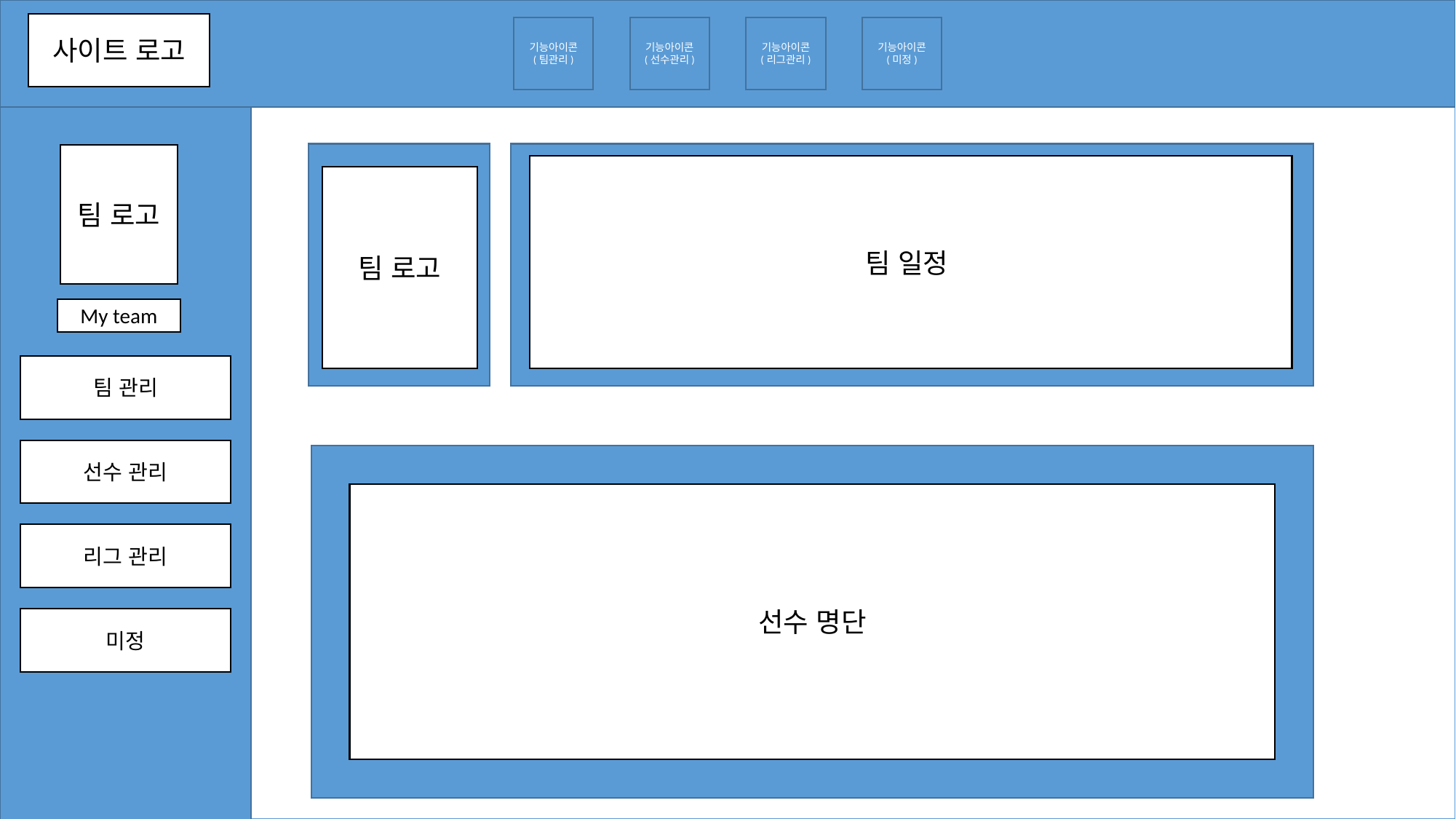

사이트 로고
기능아이콘
(팀관리)
기능아이콘
(선수관리)
기능아이콘
(리그관리)
기능아이콘
(미정)

팀 로고
팀 일정
팀 로고
My team
팀 관리
선수 관리

선수 명단
리그 관리
미정